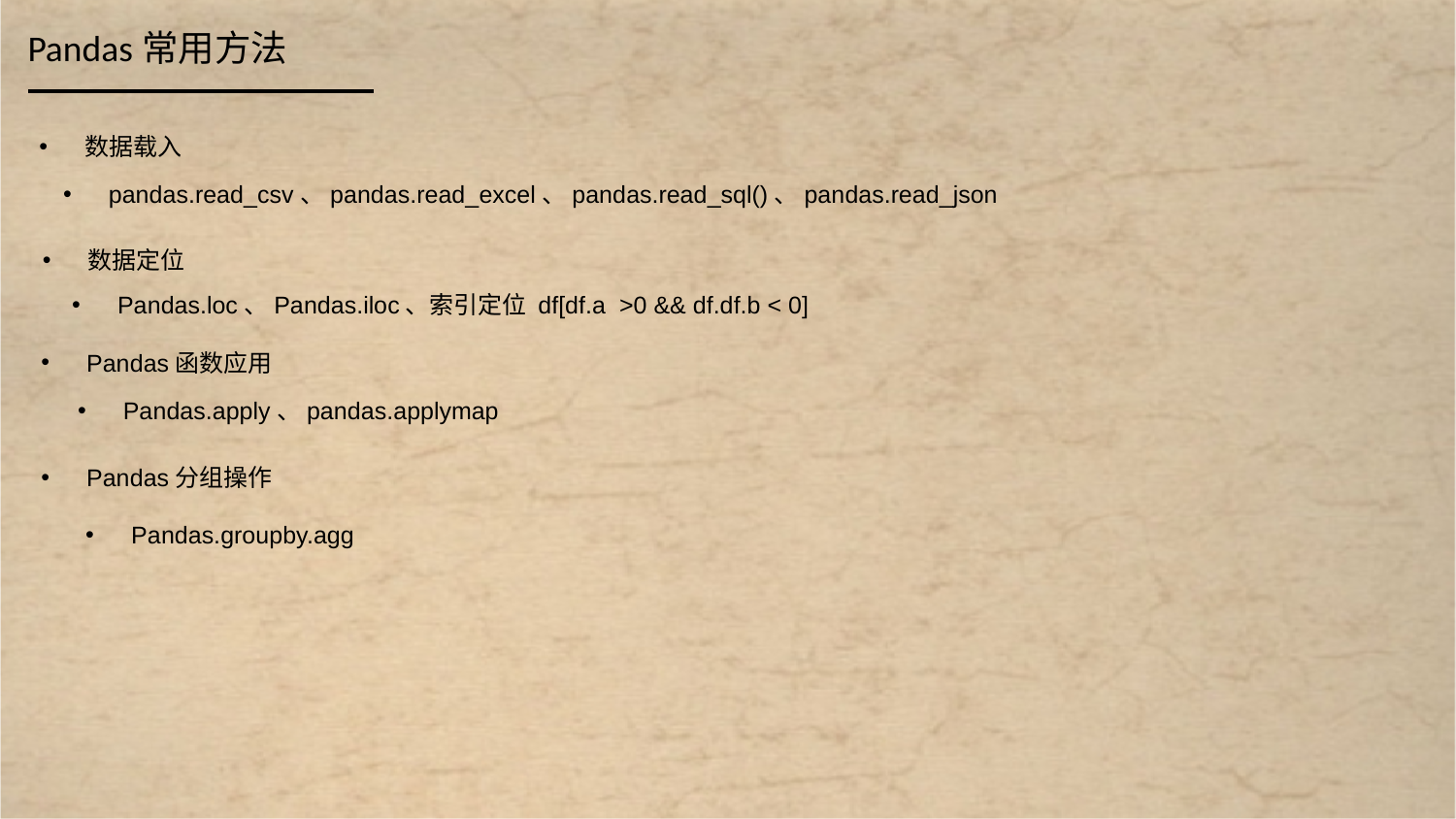

Pandas常用方法
数据载入
pandas.read_csv、pandas.read_excel、pandas.read_sql()、pandas.read_json
数据定位

Pandas.loc、Pandas.iloc、索引定位 df[df.a  >0 && df.df.b < 0]

Pandas函数应用

Pandas.apply、pandas.applymap
Pandas分组操作
Pandas.groupby.agg